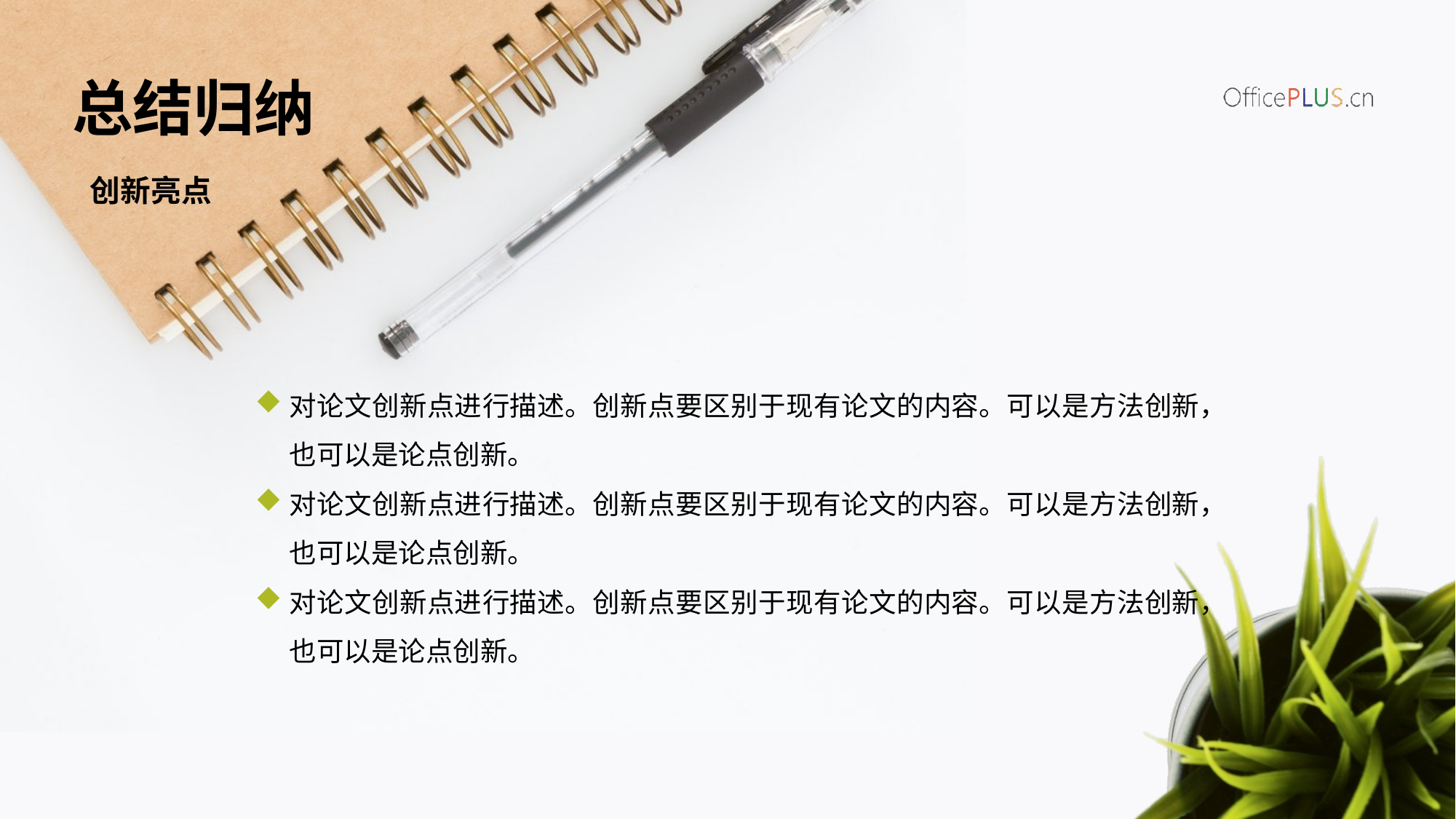

总结归纳
创新亮点

对论文创新点进行描述。创新点要区别于现有论文的内容。可以是方法创新，也可以是论点创新。
对论文创新点进行描述。创新点要区别于现有论文的内容。可以是方法创新，也可以是论点创新。
对论文创新点进行描述。创新点要区别于现有论文的内容。可以是方法创新，也可以是论点创新。